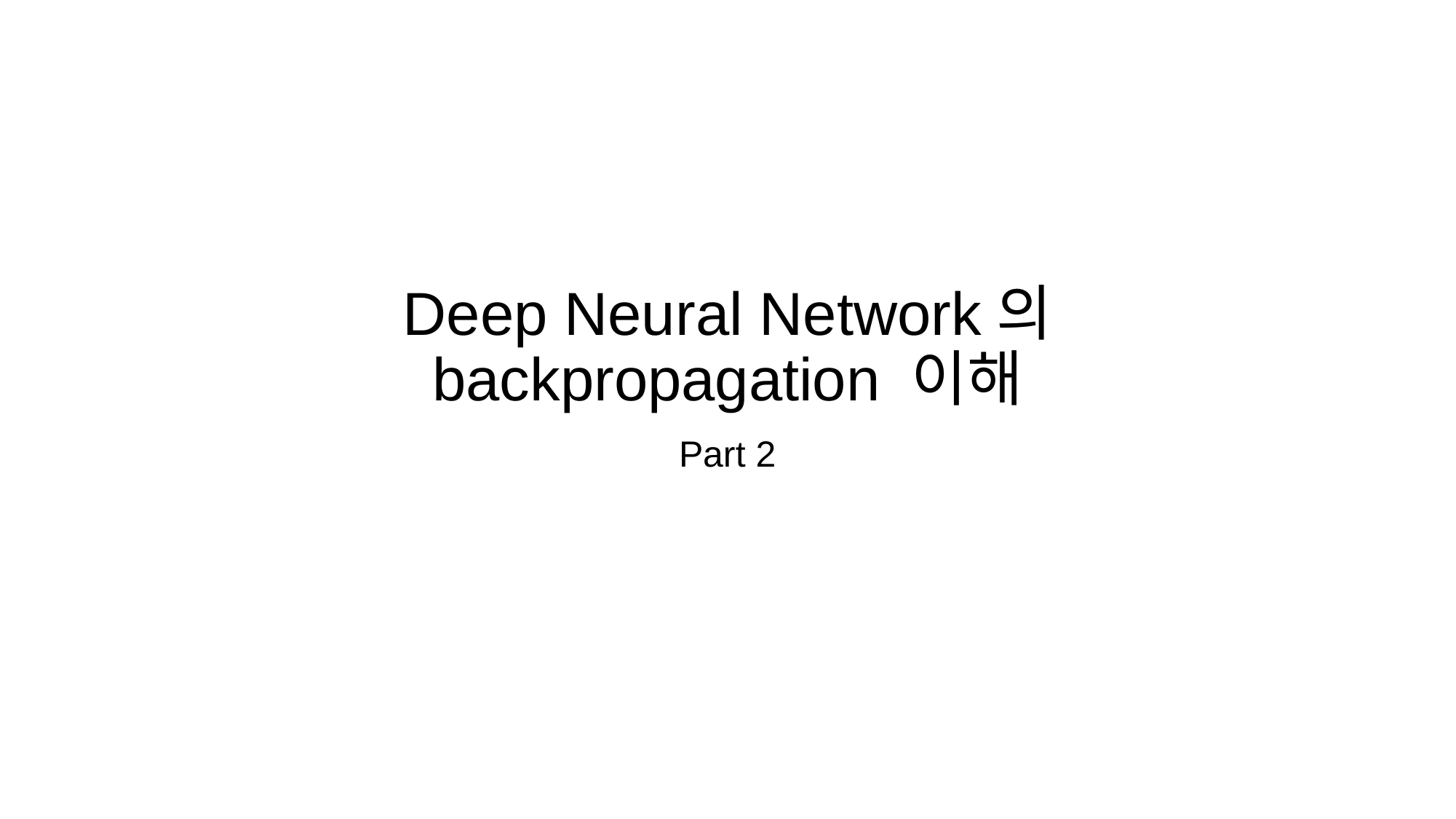

# Deep Neural Network의 backpropagation 이해
Part 2